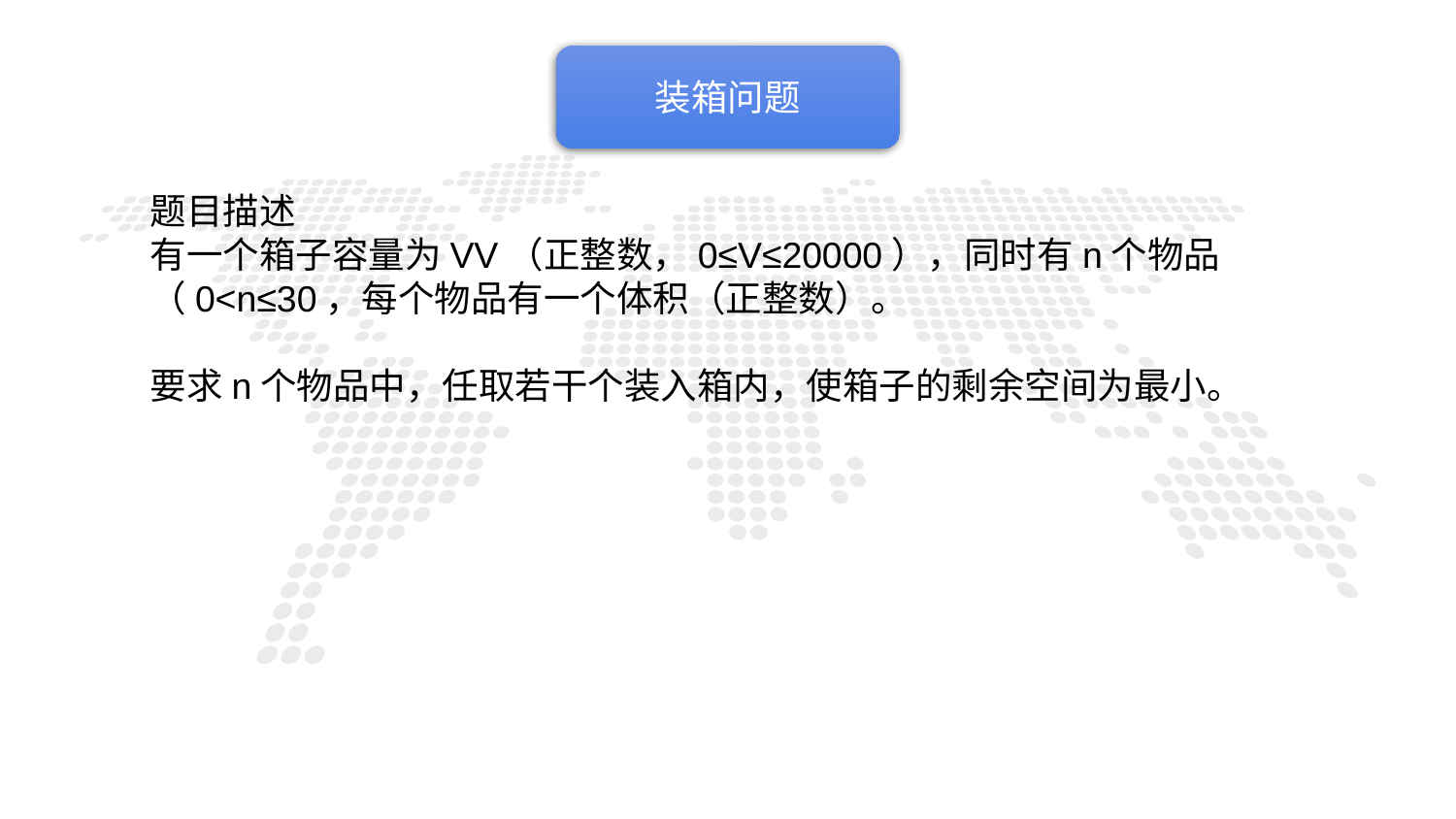

装箱问题
题目描述
有一个箱子容量为VV（正整数，0≤V≤20000），同时有n个物品（0<n≤30，每个物品有一个体积（正整数）。

要求n个物品中，任取若干个装入箱内，使箱子的剩余空间为最小。